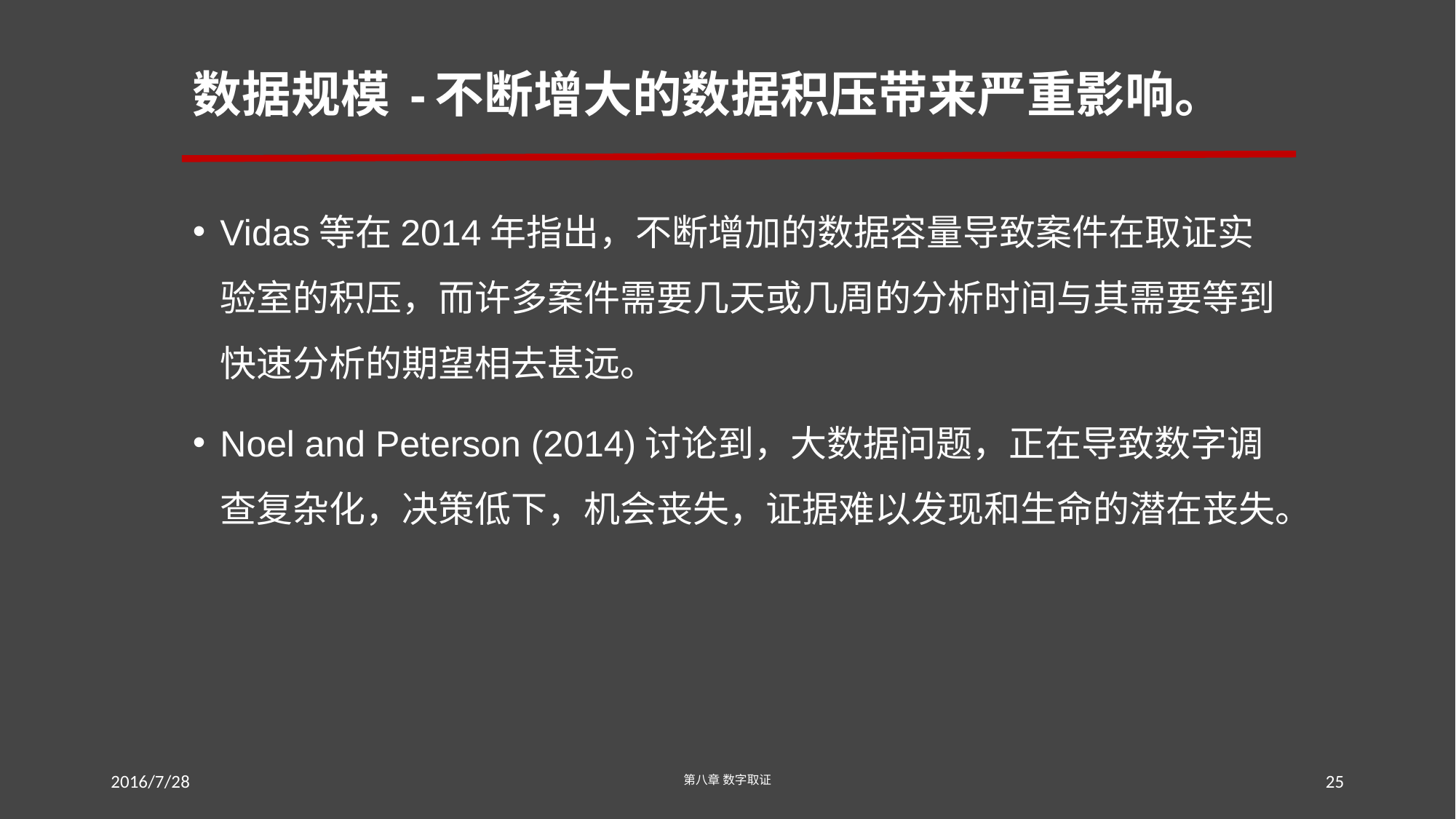

# 数据规模 -不断增大的数据积压带来严重影响。
Vidas等在2014年指出，不断增加的数据容量导致案件在取证实验室的积压，而许多案件需要几天或几周的分析时间与其需要等到快速分析的期望相去甚远。
Noel and Peterson (2014)讨论到，大数据问题，正在导致数字调查复杂化，决策低下，机会丧失，证据难以发现和生命的潜在丧失。

2016/7/28
第八章 数字取证
25